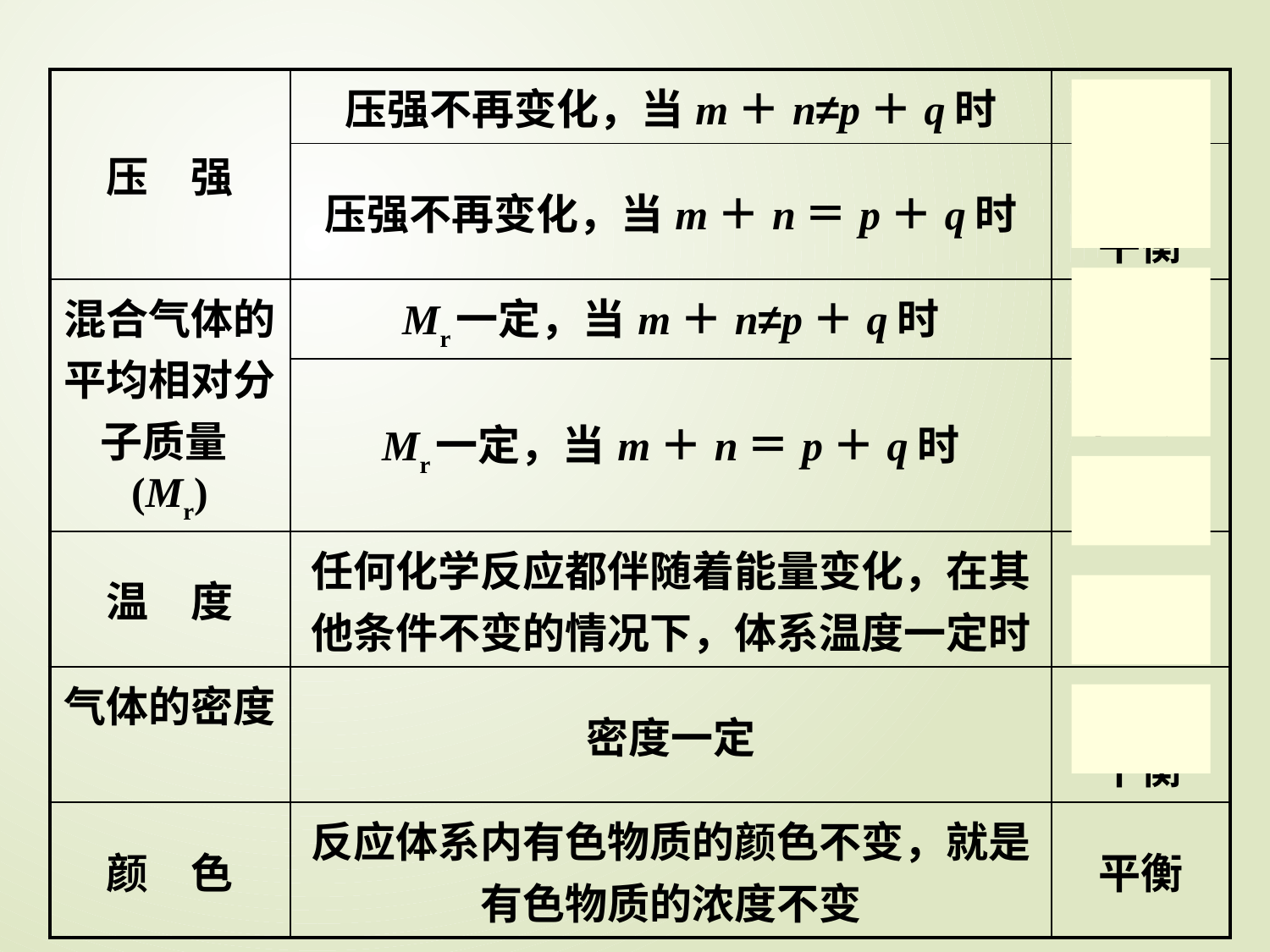

| 压　强 | 压强不再变化，当m＋n≠p＋q时 | 平　衡 |
| --- | --- | --- |
|  | 压强不再变化，当m＋n＝p＋q时 | 不一定平衡 |
| 混合气体的平均相对分 子质量(Mr) | Mr一定，当m＋n≠p＋q时 | 平衡 |
|  | Mr一定，当m＋n＝p＋q时 | 不一定平衡 |
| 温　度 | 任何化学反应都伴随着能量变化，在其他条件不变的情况下，体系温度一定时 | 平衡 |
| 气体的密度 | 密度一定 | 不一定平衡 |
| 颜　色 | 反应体系内有色物质的颜色不变，就是有色物质的浓度不变 | 平衡 |